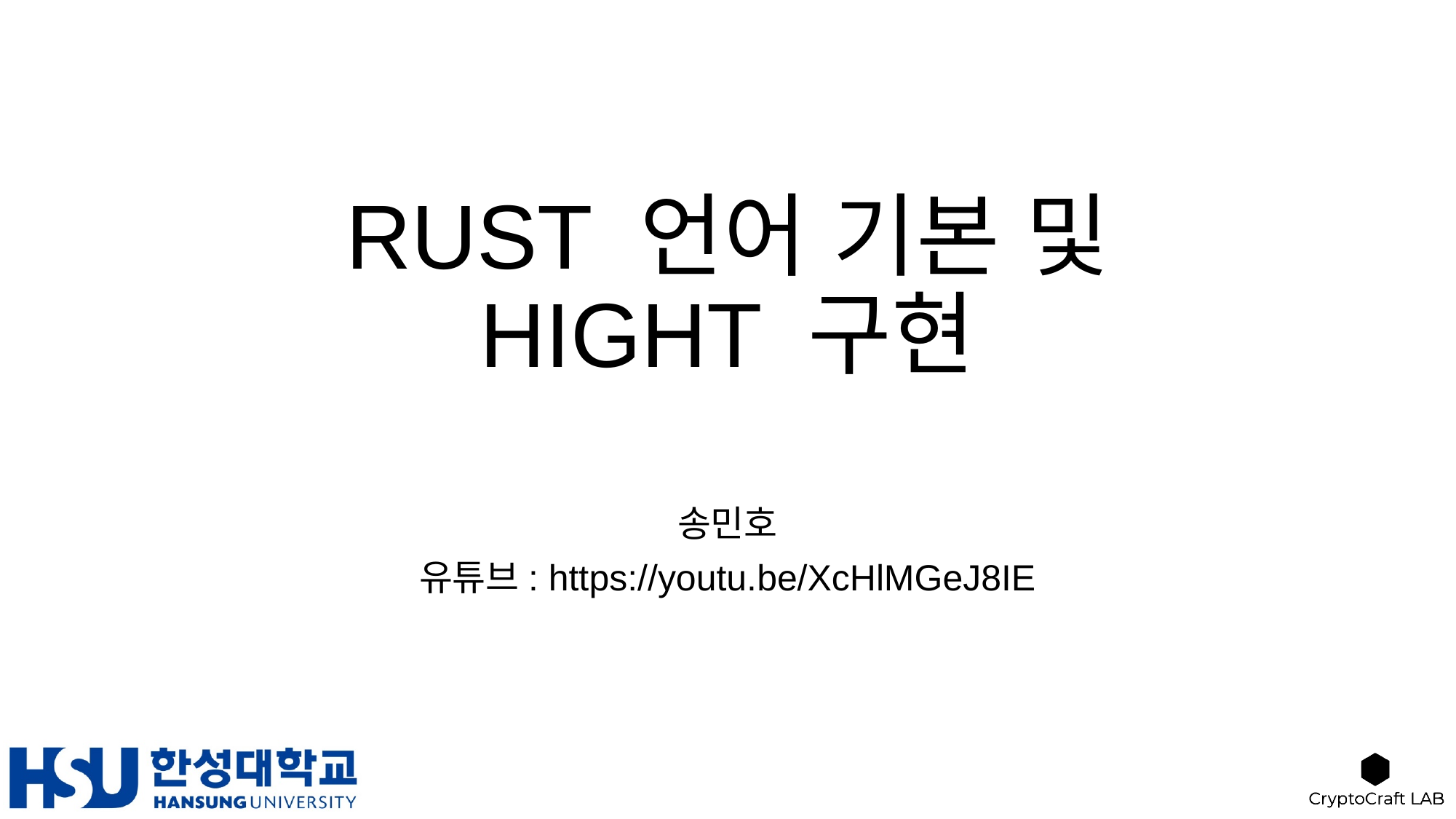

# RUST 언어 기본 및 HIGHT 구현
송민호
유튜브: https://youtu.be/XcHlMGeJ8IE